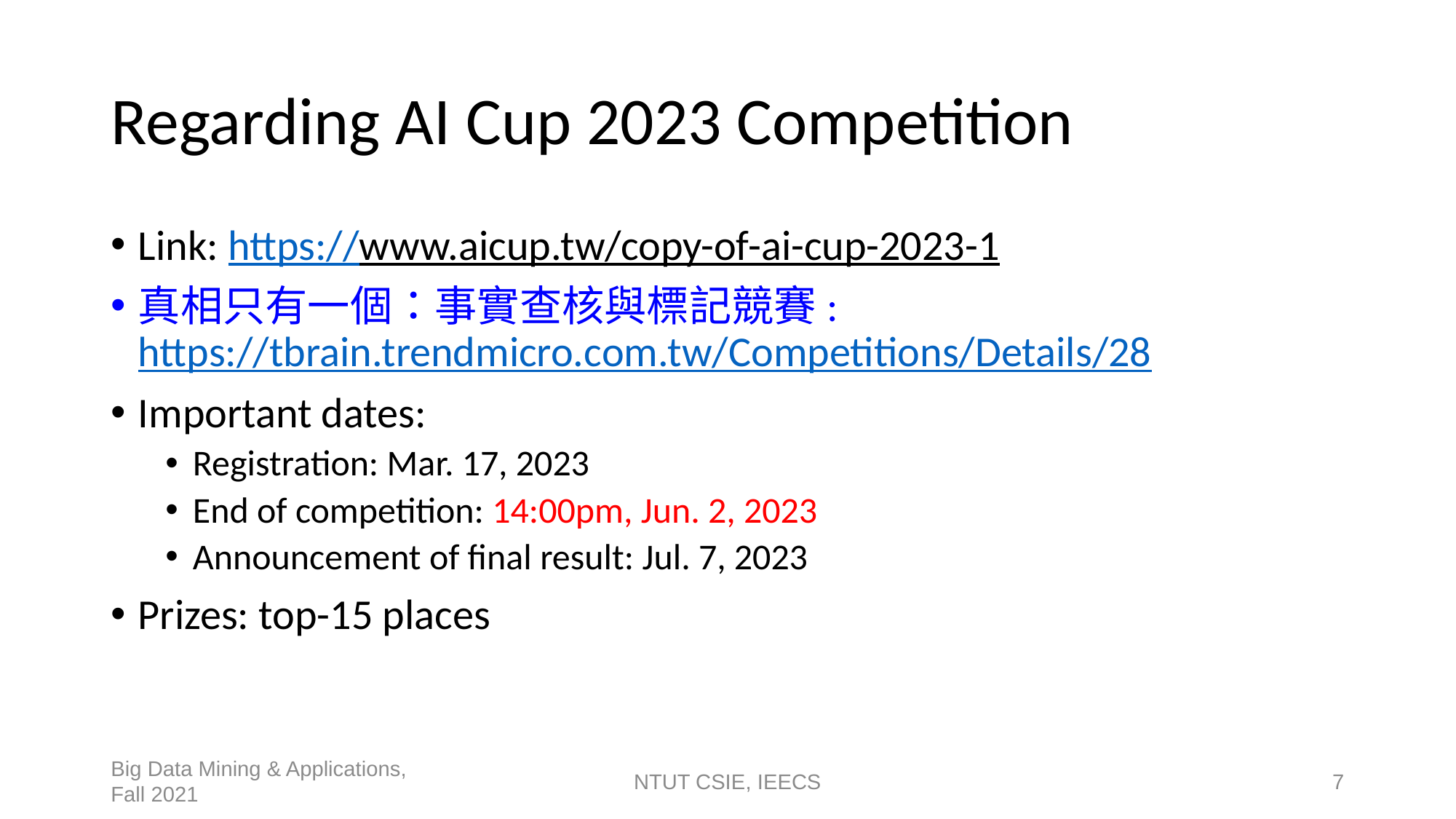

# Regarding AI Cup 2023 Competition
Link: https://www.aicup.tw/copy-of-ai-cup-2023-1
真相只有一個：事實查核與標記競賽: https://tbrain.trendmicro.com.tw/Competitions/Details/28
Important dates:
Registration: Mar. 17, 2023
End of competition: 14:00pm, Jun. 2, 2023
Announcement of final result: Jul. 7, 2023
Prizes: top-15 places

Big Data Mining & Applications, Fall 2021
NTUT CSIE, IEECS
7